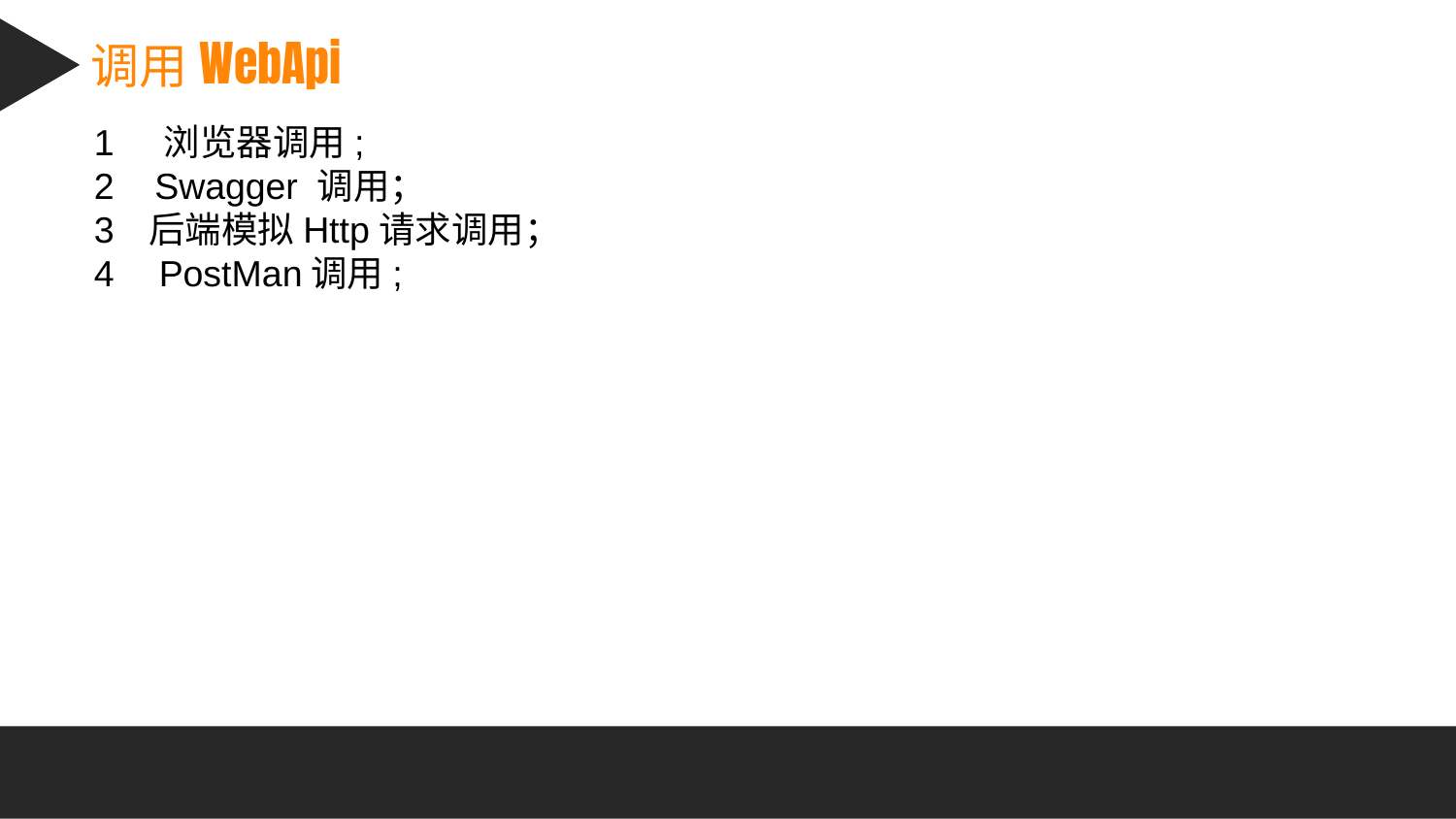

调用WebApi
1    浏览器调用;
2    Swagger 调用；
后端模拟Http请求调用；
 PostMan调用;